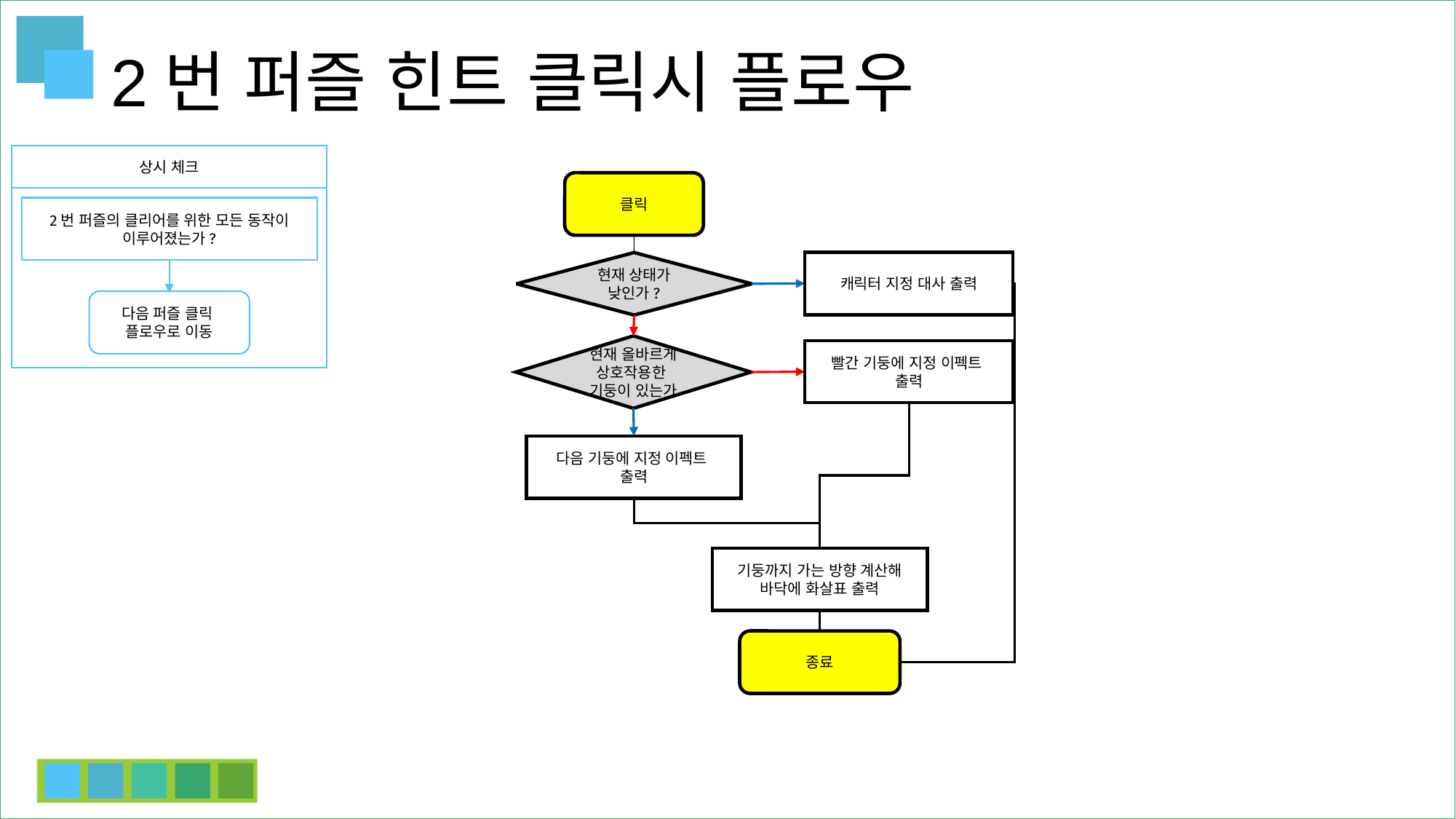

2번 퍼즐 힌트 클릭시 플로우
상시 체크

2번 퍼즐의 클리어를 위한 모든 동작이 이루어졌는가?
다음 퍼즐 클릭
플로우로 이동
클릭
캐릭터 지정 대사 출력
현재 상태가 낮인가?
현재 올바르게 상호작용한
기둥이 있는가
빨간 기둥에 지정 이펙트
출력
다음 기둥에 지정 이펙트
출력
기둥까지 가는 방향 계산해 바닥에 화살표 출력
종료